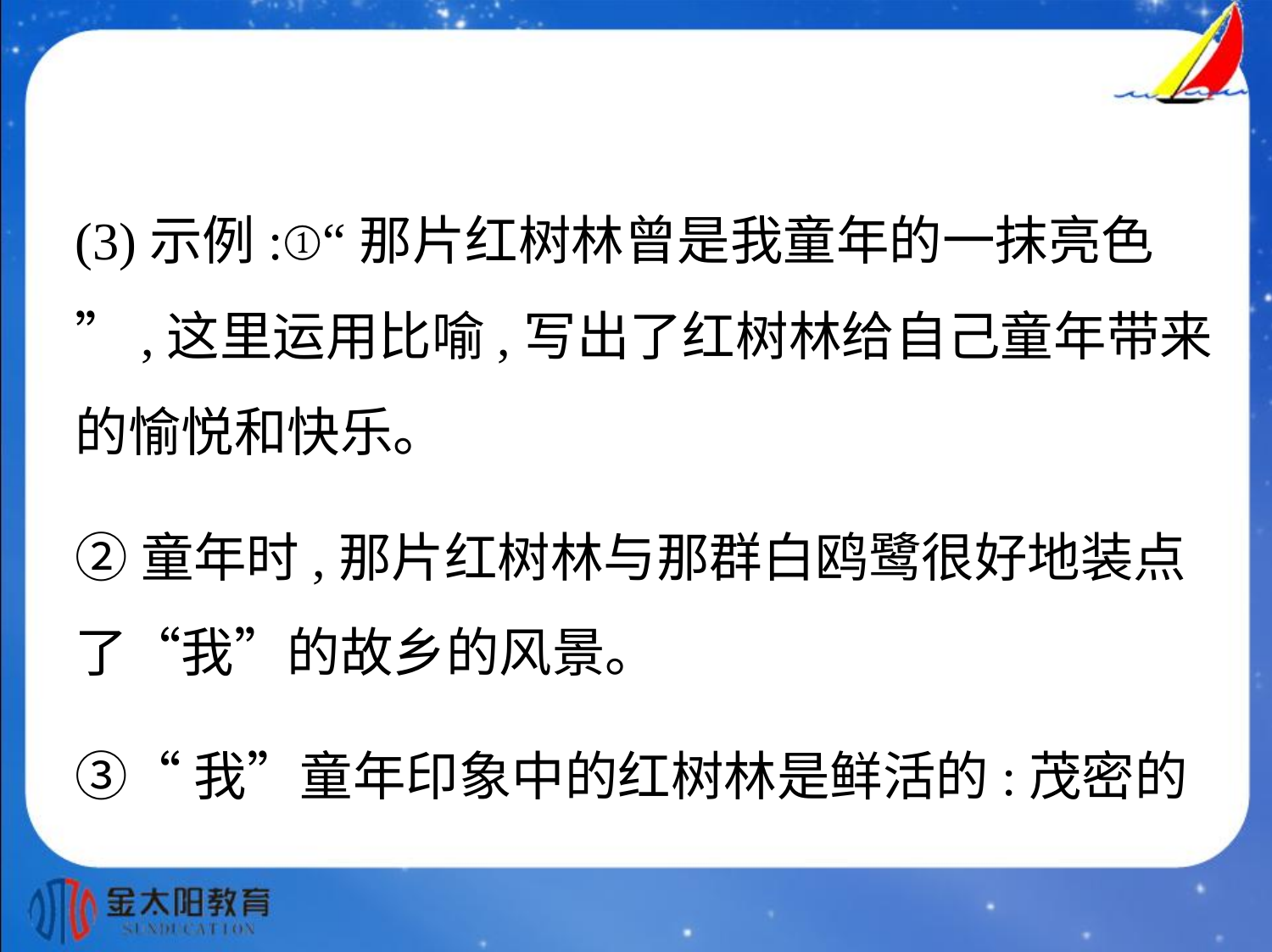

(3)示例:①“那片红树林曾是我童年的一抹亮色
”,这里运用比喻,写出了红树林给自己童年带来
的愉悦和快乐。
②童年时,那片红树林与那群白鸥鹭很好地装点
了“我”的故乡的风景。
③“我”童年印象中的红树林是鲜活的:茂密的